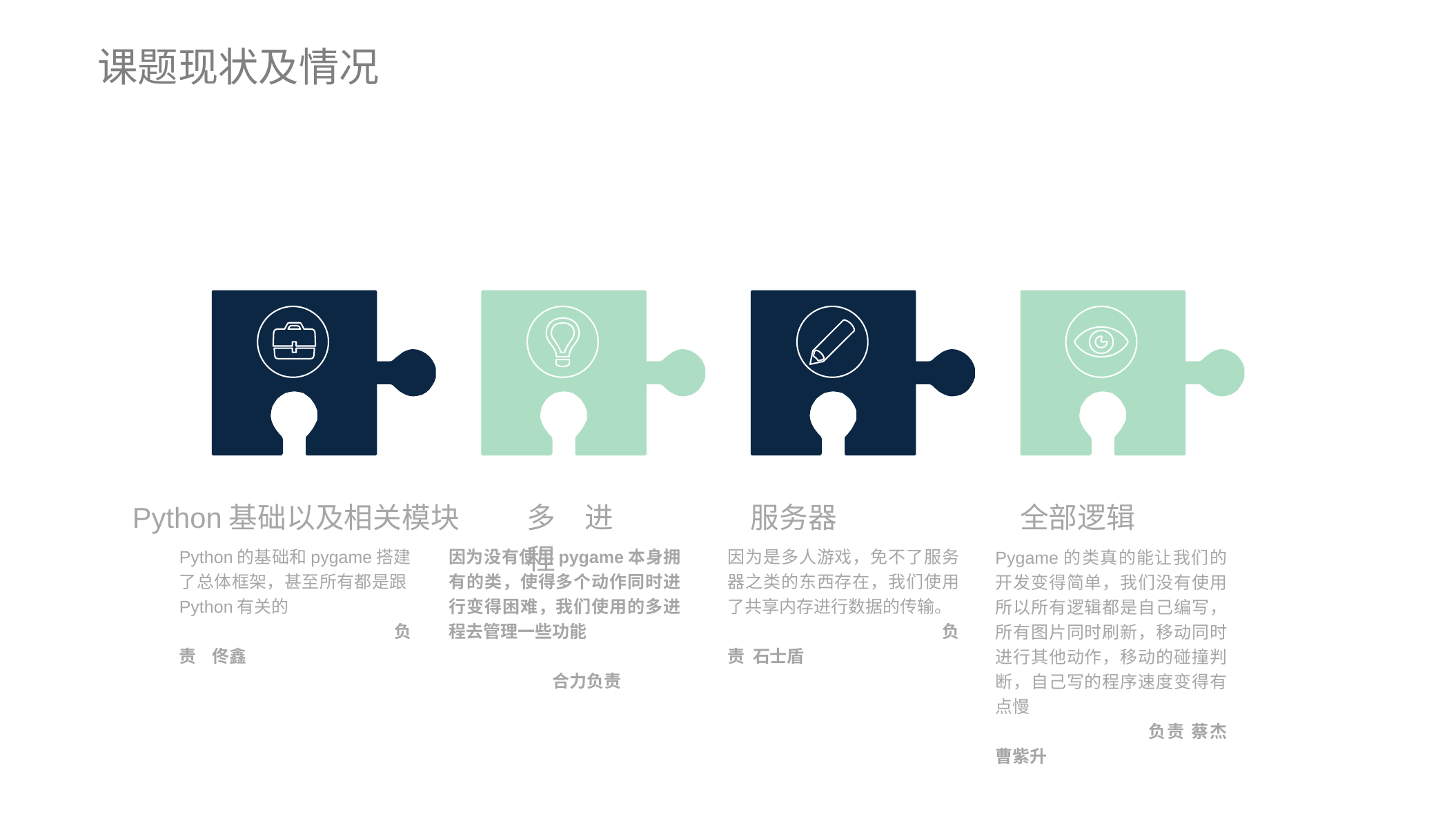

课题现状及情况

Python基础以及相关模块
多进程
服务器
全部逻辑
Python的基础和pygame搭建了总体框架，甚至所有都是跟Python有关的
		负责    佟鑫
因为没有使用pygame本身拥有的类，使得多个动作同时进行变得困难，我们使用的多进程去管理一些功能
			合力负责
因为是多人游戏，免不了服务器之类的东西存在，我们使用了共享内存进行数据的传输。
		负责  石士盾
Pygame的类真的能让我们的开发变得简单，我们没有使用所以所有逻辑都是自己编写，所有图片同时刷新，移动同时进行其他动作，移动的碰撞判断，自己写的程序速度变得有点慢
	        负责 蔡杰 曹紫升